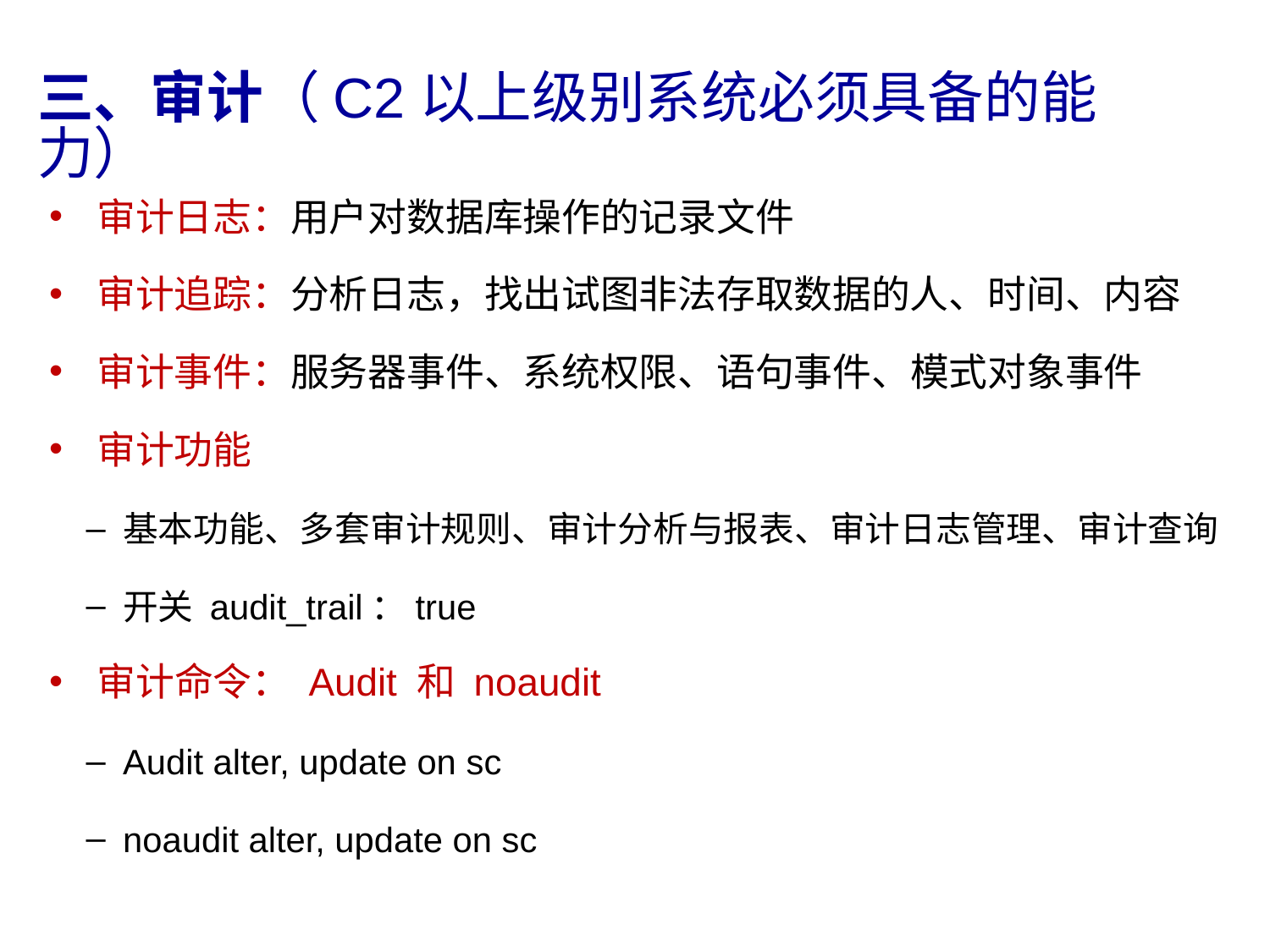

三、审计（C2以上级别系统必须具备的能力）
审计日志：用户对数据库操作的记录文件
审计追踪：分析日志，找出试图非法存取数据的人、时间、内容
审计事件：服务器事件、系统权限、语句事件、模式对象事件
审计功能
基本功能、多套审计规则、审计分析与报表、审计日志管理、审计查询
开关 audit_trail：true
审计命令： Audit 和 noaudit
Audit alter, update on sc
noaudit alter, update on sc